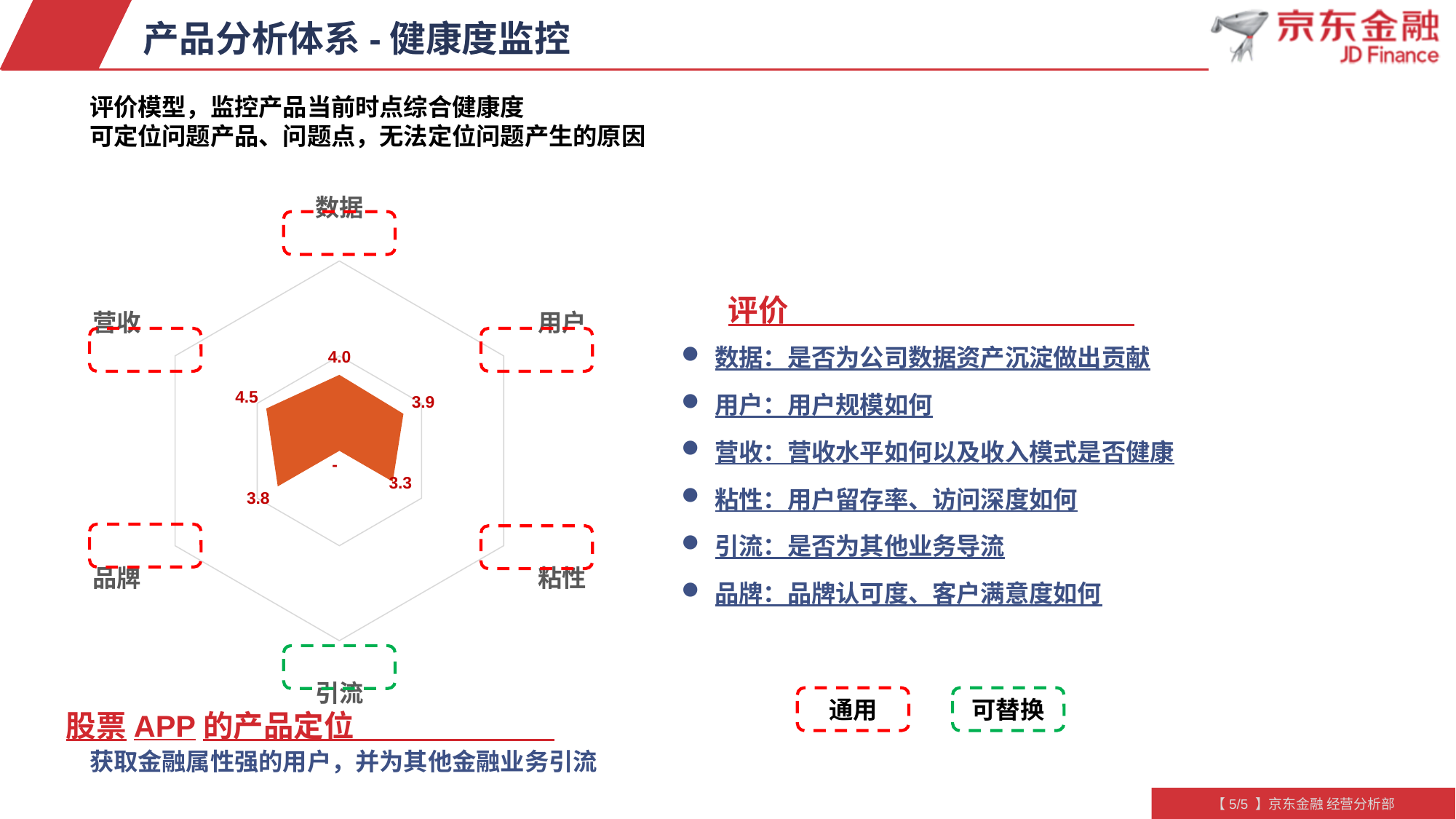

# 产品分析体系-健康度监控
评价模型，监控产品当前时点综合健康度
可定位问题产品、问题点，无法定位问题产生的原因

### Chart

| Category |  |
|---|---|
| 数据 | 4.0 |
| 用户 | 3.9 |
| 粘性 | 3.25 |
| 引流 | 0.0 |
| 品牌 | 3.75 |
| 营收 | 4.45 |

评价
数据：是否为公司数据资产沉淀做出贡献
用户：用户规模如何
营收：营收水平如何以及收入模式是否健康
粘性：用户留存率、访问深度如何
引流：是否为其他业务导流
品牌：品牌认可度、客户满意度如何
通用
可替换
股票APP的产品定位
获取金融属性强的用户，并为其他金融业务引流